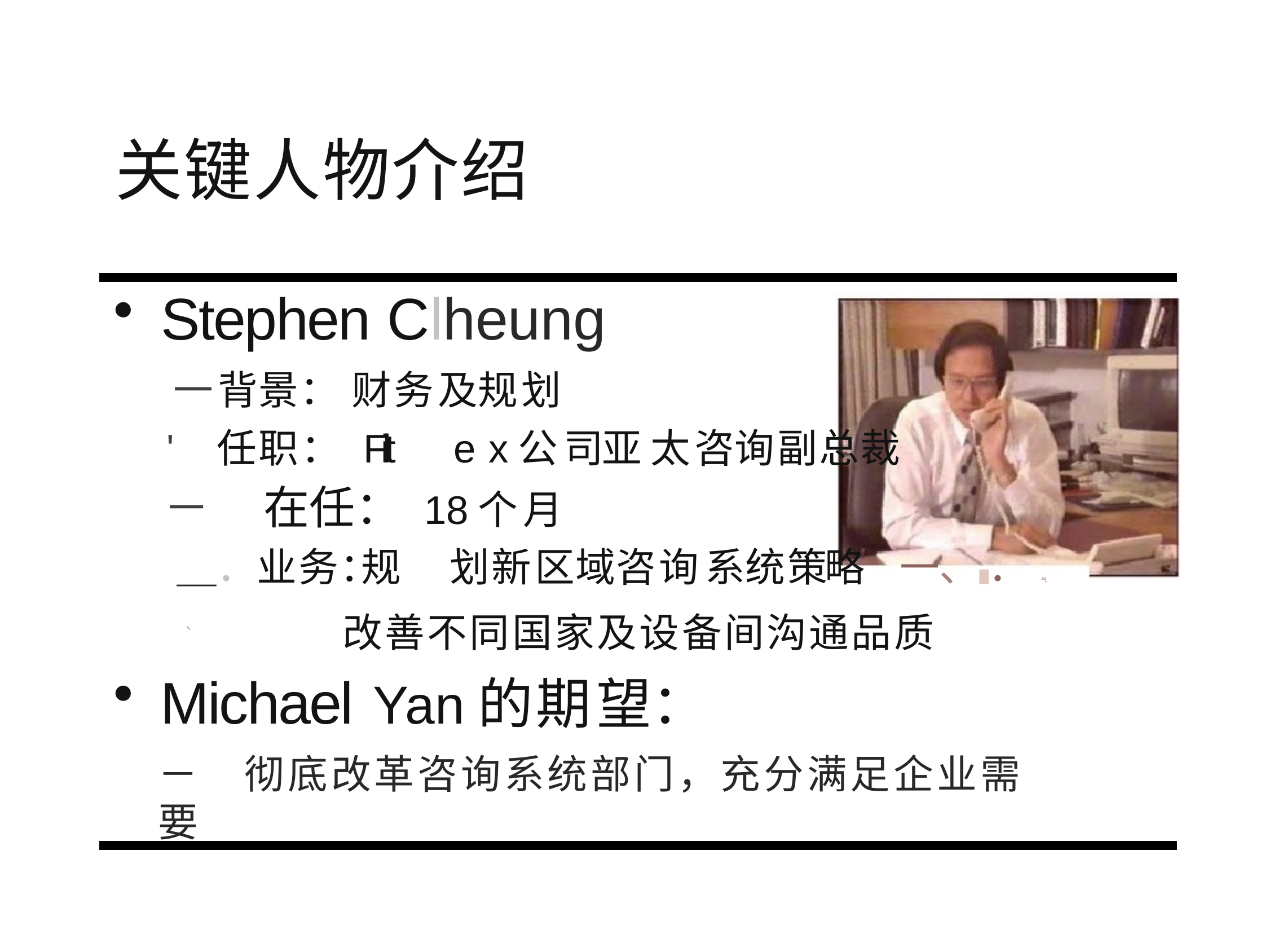

# 关键人物介绍
Stephen Clheung
一背景： 财务及规划
' 任职： Filt	e x公司亚 太咨询副总裁
－在任： 18个月
＿．业务：规	划新区域咨询系统策略	一、 ． 、

气
改善不同国家及设备间沟通品质
Michael Yan的期望：
－彻底改革咨询系统部门，充分满足企业需要